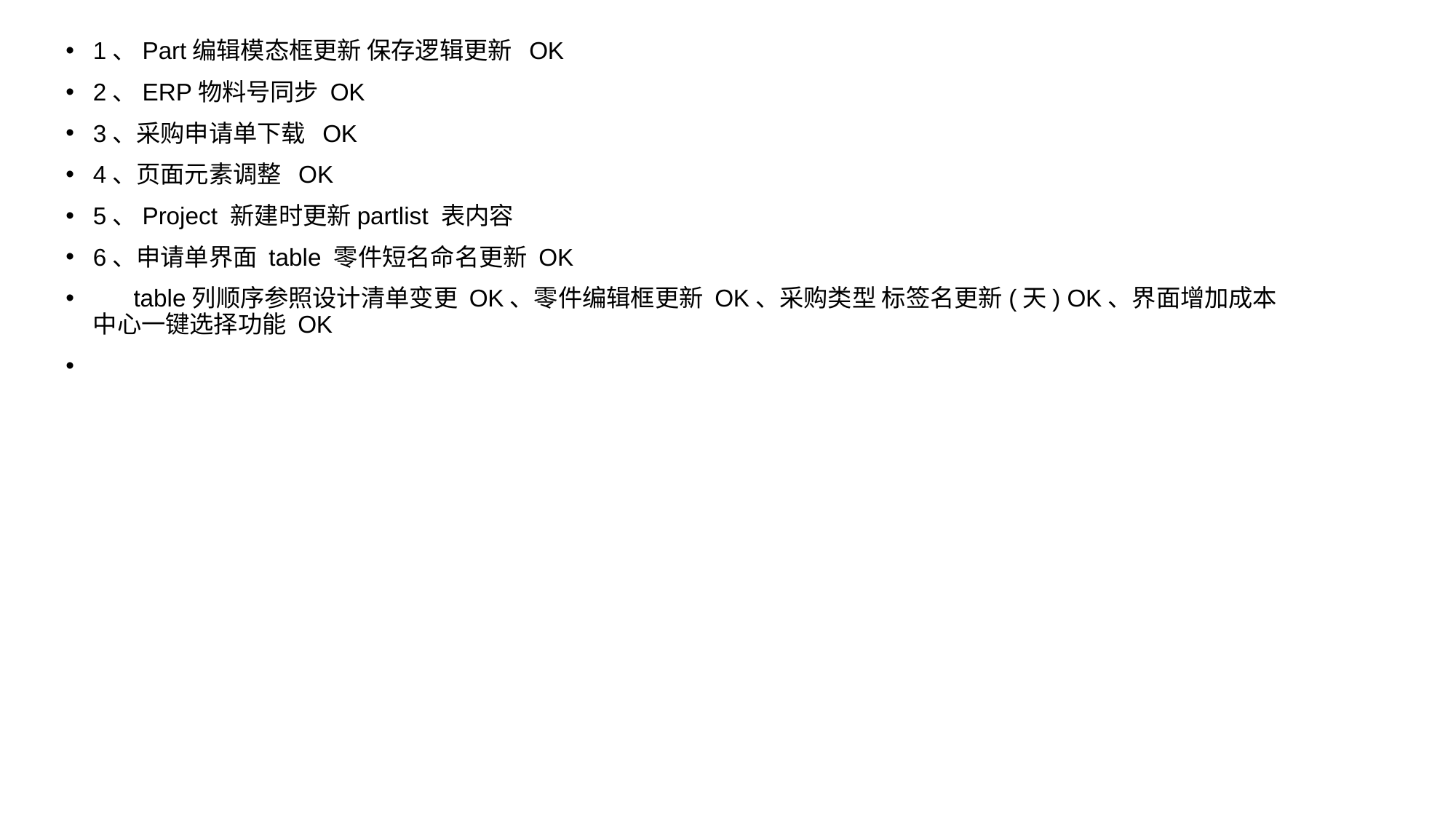

1、Part编辑模态框更新 保存逻辑更新  OK
2、ERP物料号同步 OK
3、采购申请单下载  OK
4、页面元素调整  OK
5、Project 新建时更新partlist 表内容
6、申请单界面 table 零件短名命名更新 OK
      table列顺序参照设计清单变更 OK、零件编辑框更新 OK、采购类型 标签名更新(天) OK、界面增加成本中心一键选择功能 OK